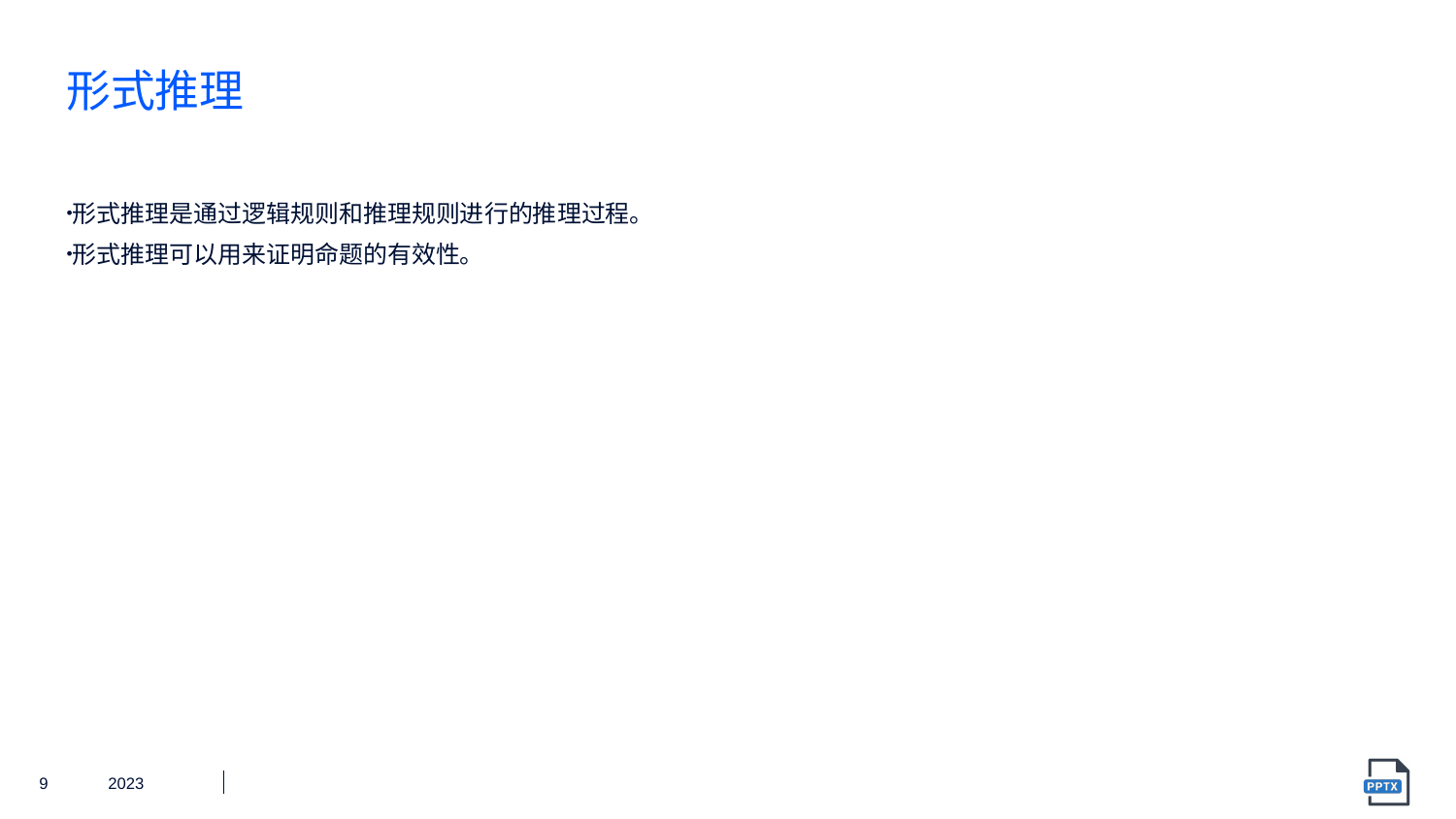

形式推理

形式推理是通过逻辑规则和推理规则进行的推理过程。
形式推理可以用来证明命题的有效性。